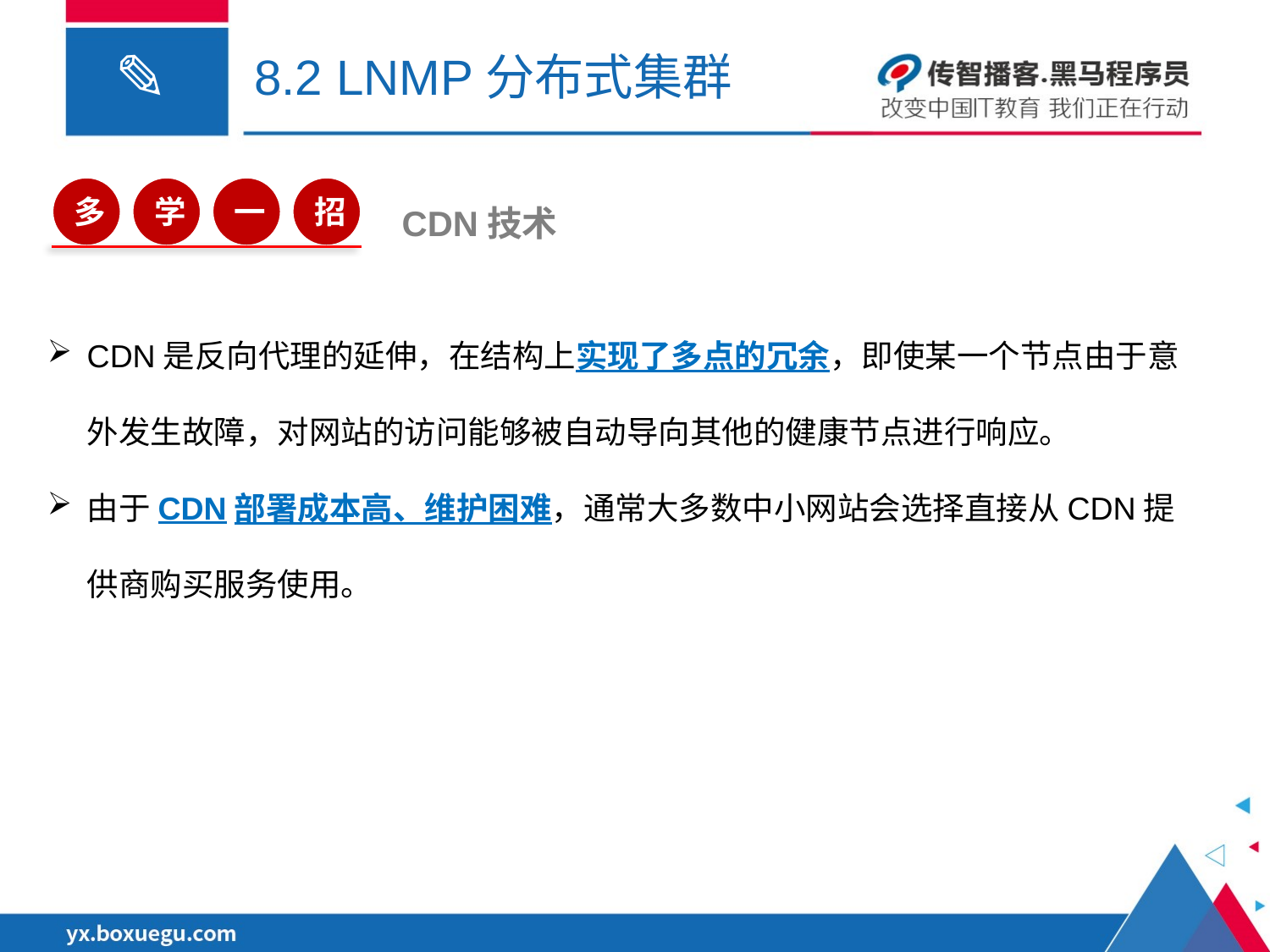

# 8.2 LNMP分布式集群
多
学
一
招
CDN技术
CDN是反向代理的延伸，在结构上实现了多点的冗余，即使某一个节点由于意外发生故障，对网站的访问能够被自动导向其他的健康节点进行响应。
由于CDN部署成本高、维护困难，通常大多数中小网站会选择直接从CDN提供商购买服务使用。